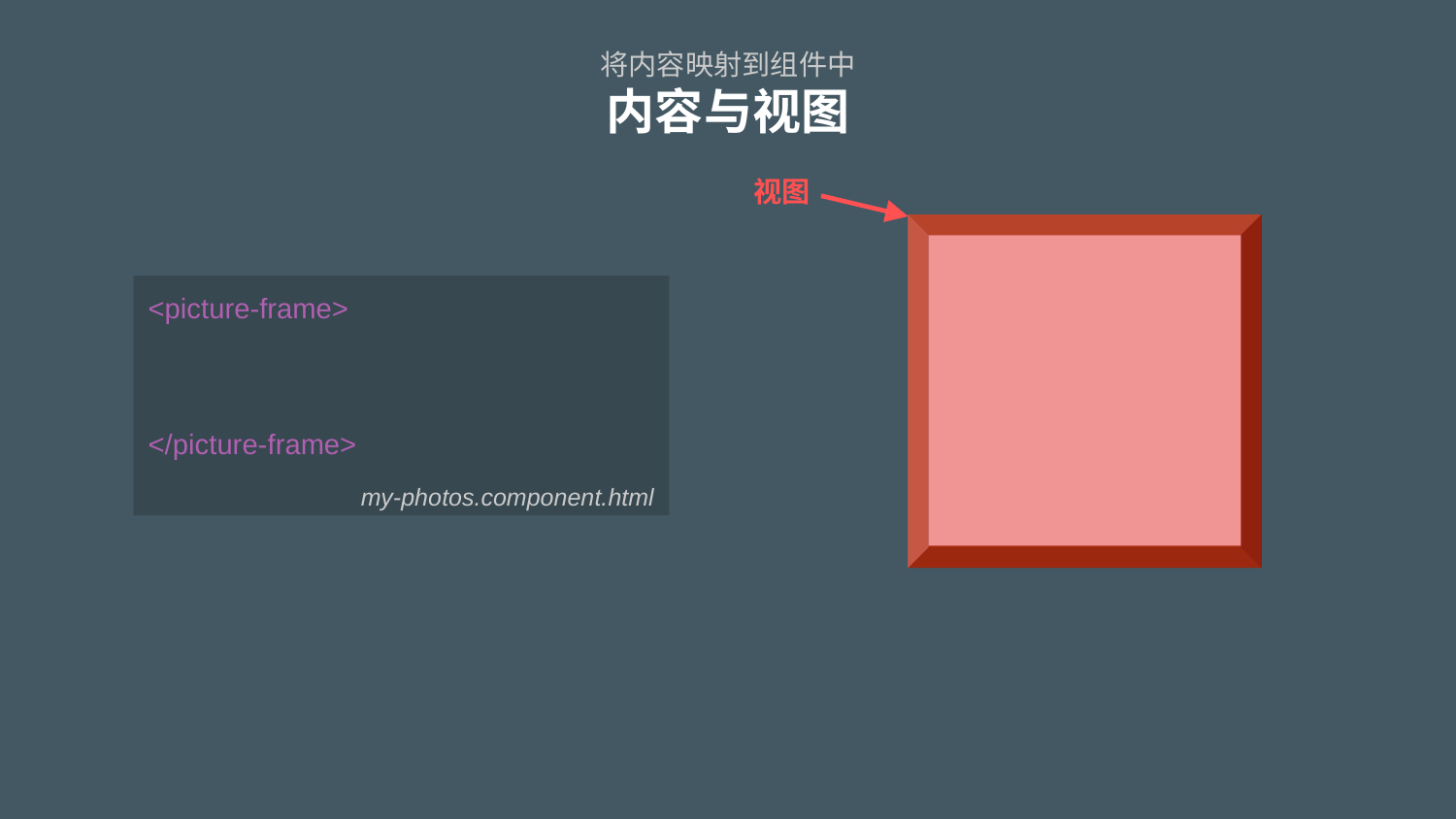

# 将内容映射到组件中 内容与视图
视图

<picture-frame>
</picture-frame>

my-photos.component.html